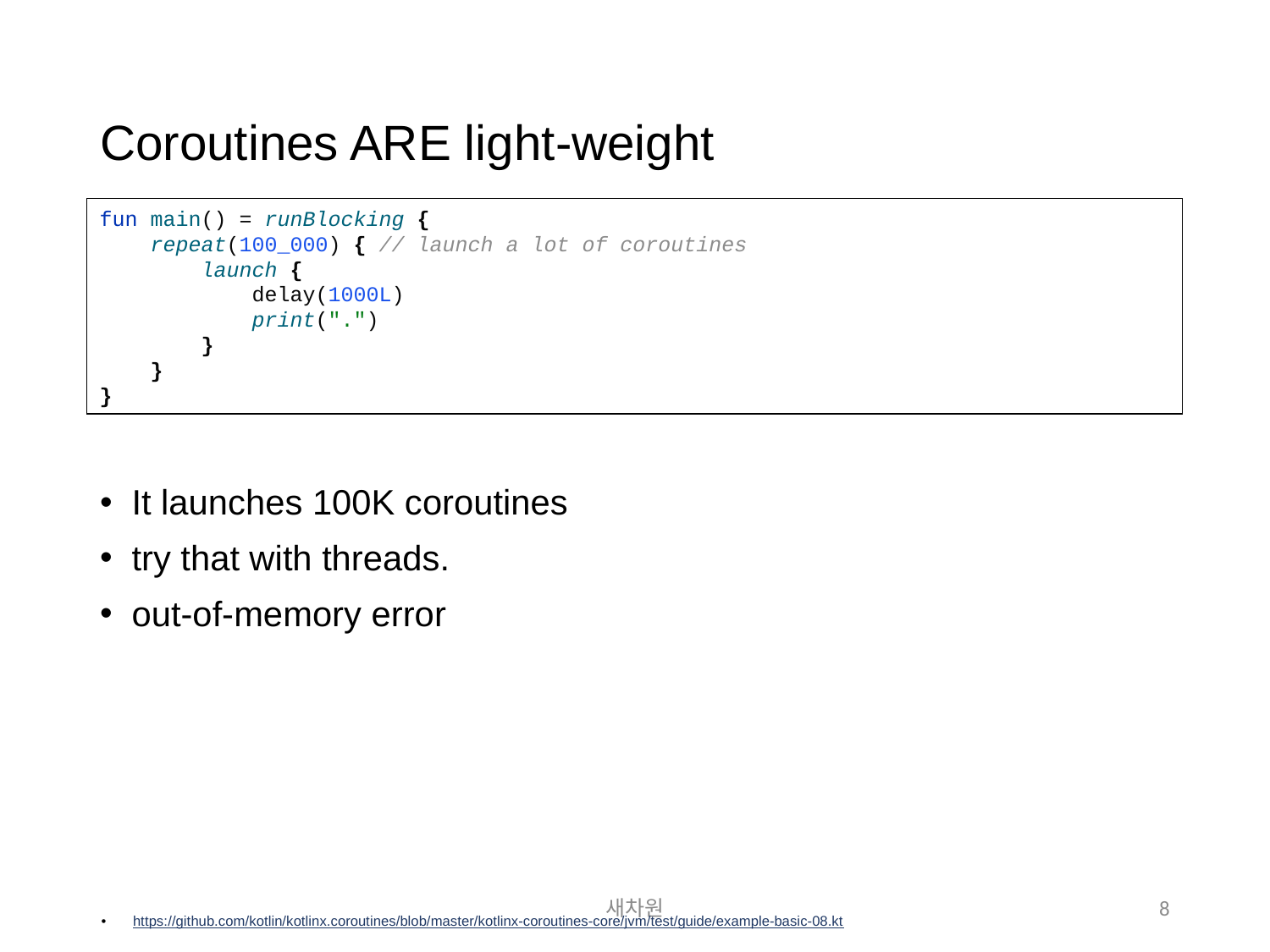

Coroutines ARE light-weight
fun main() = runBlocking {
    repeat(100_000) { // launch a lot of coroutines
        launch {
            delay(1000L)
            print(".")
        }
    }
}
It launches 100K coroutines
try that with threads.
out-of-memory error
새차원
8
https://github.com/kotlin/kotlinx.coroutines/blob/master/kotlinx-coroutines-core/jvm/test/guide/example-basic-08.kt